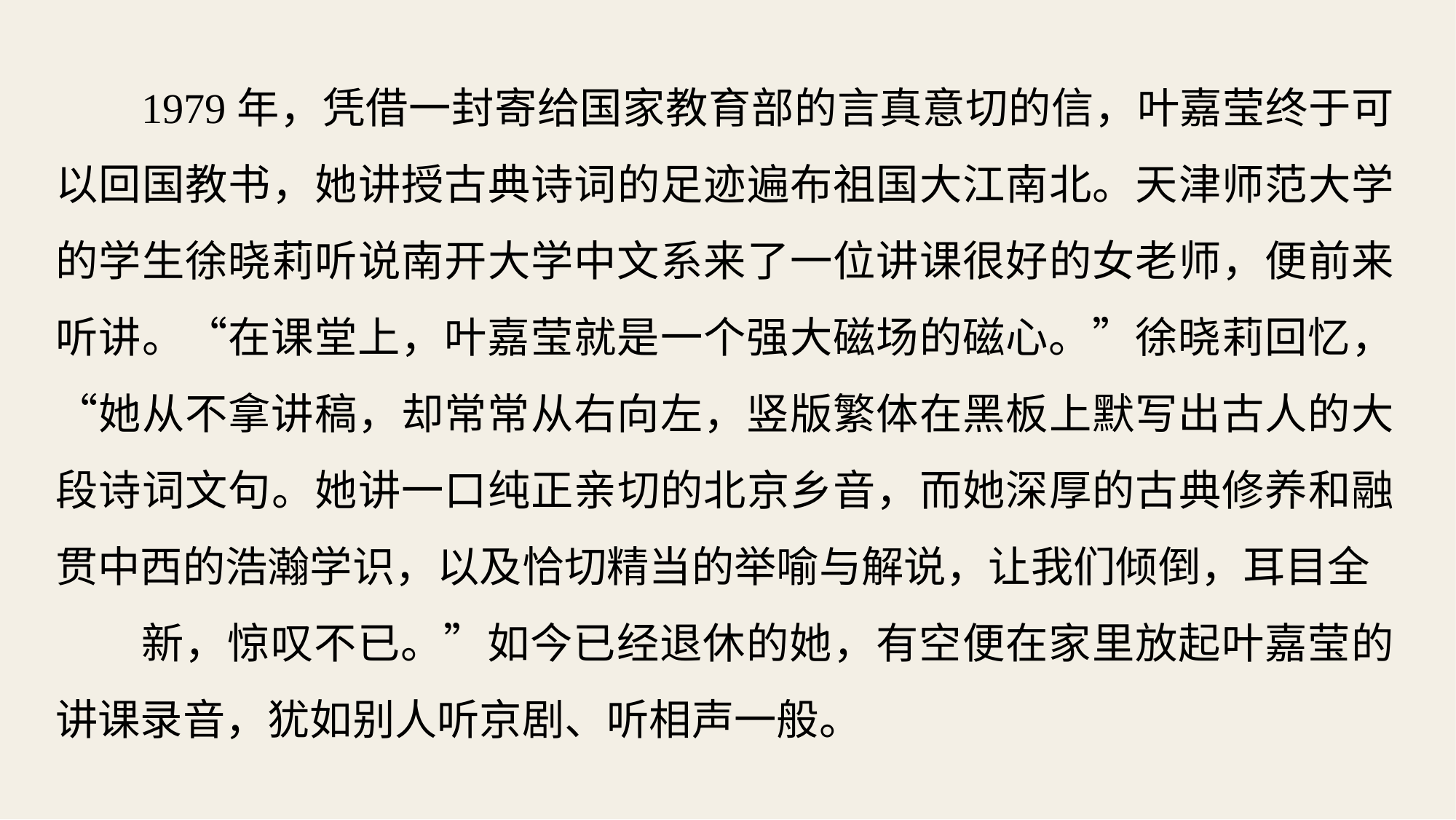

1979年，凭借一封寄给国家教育部的言真意切的信，叶嘉莹终于可以回国教书，她讲授古典诗词的足迹遍布祖国大江南北。天津师范大学的学生徐晓莉听说南开大学中文系来了一位讲课很好的女老师，便前来听讲。“在课堂上，叶嘉莹就是一个强大磁场的磁心。”徐晓莉回忆，“她从不拿讲稿，却常常从右向左，竖版繁体在黑板上默写出古人的大段诗词文句。她讲一口纯正亲切的北京乡音，而她深厚的古典修养和融贯中西的浩瀚学识，以及恰切精当的举喻与解说，让我们倾倒，耳目全
新，惊叹不已。”如今已经退休的她，有空便在家里放起叶嘉莹的讲课录音，犹如别人听京剧、听相声一般。